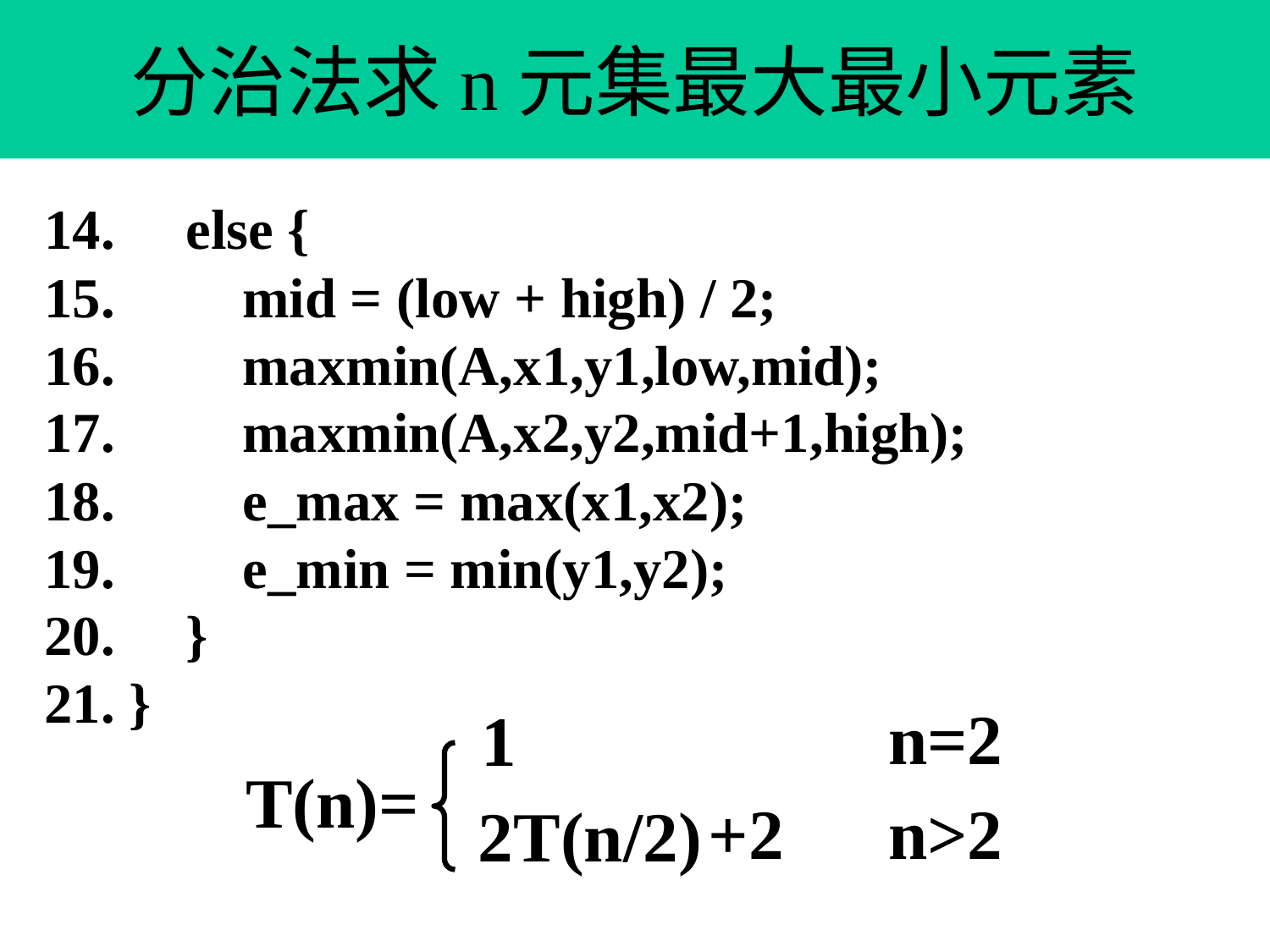

64 of 1
# 分治法求n元集最大最小元素
14.     else {
15.         mid = (low + high) / 2;
16.         maxmin(A,x1,y1,low,mid);
17.         maxmin(A,x2,y2,mid+1,high);
18.         e_max = max(x1,x2);
19.         e_min = min(y1,y2);
20.     }
21. }
n=2
1

T(n)=
+2
n>2
2T(n/2)